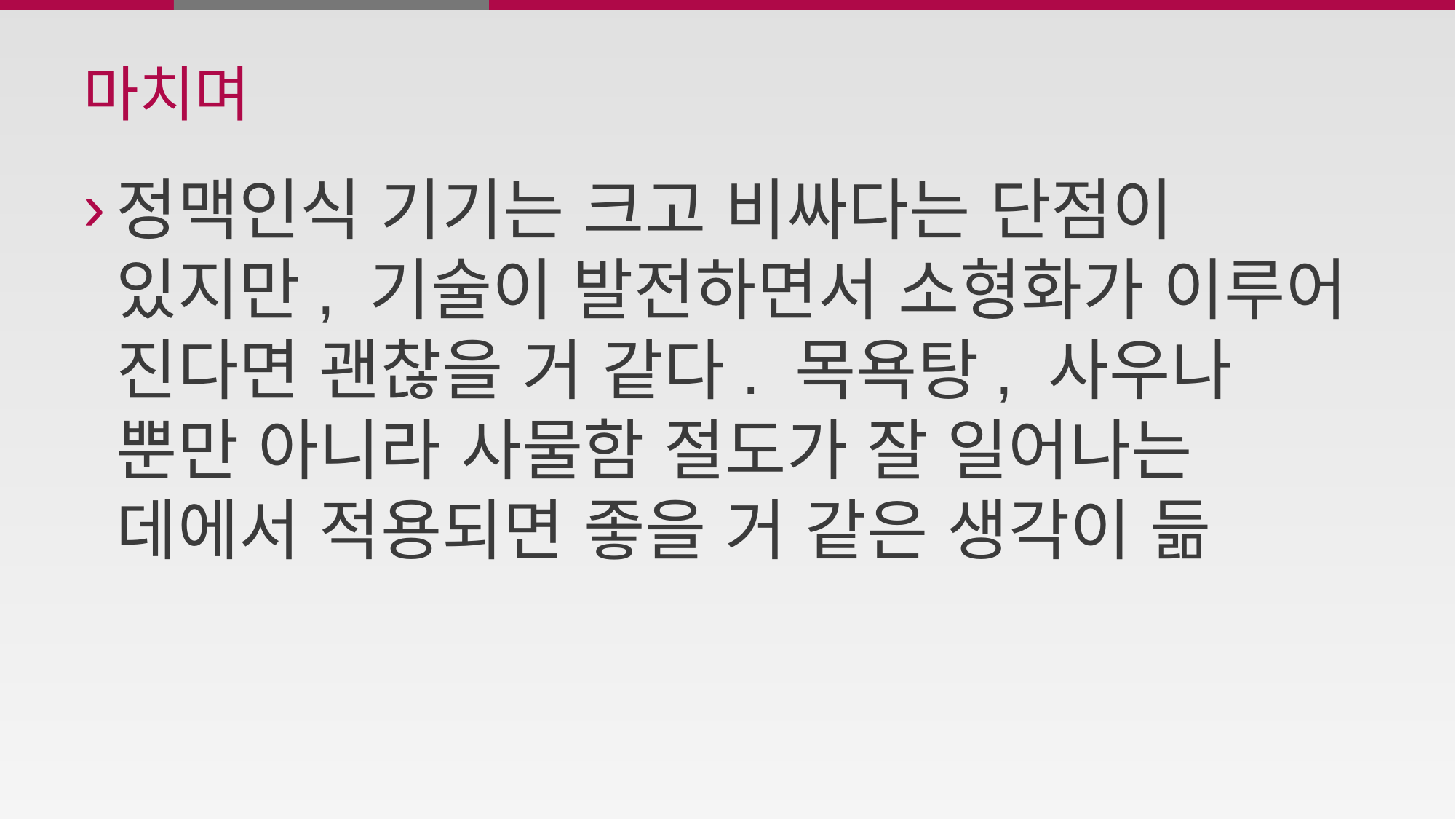

# 마치며
정맥인식 기기는 크고 비싸다는 단점이 있지만, 기술이 발전하면서 소형화가 이루어 진다면 괜찮을 거 같다. 목욕탕, 사우나 뿐만 아니라 사물함 절도가 잘 일어나는 데에서 적용되면 좋을 거 같은 생각이 듦